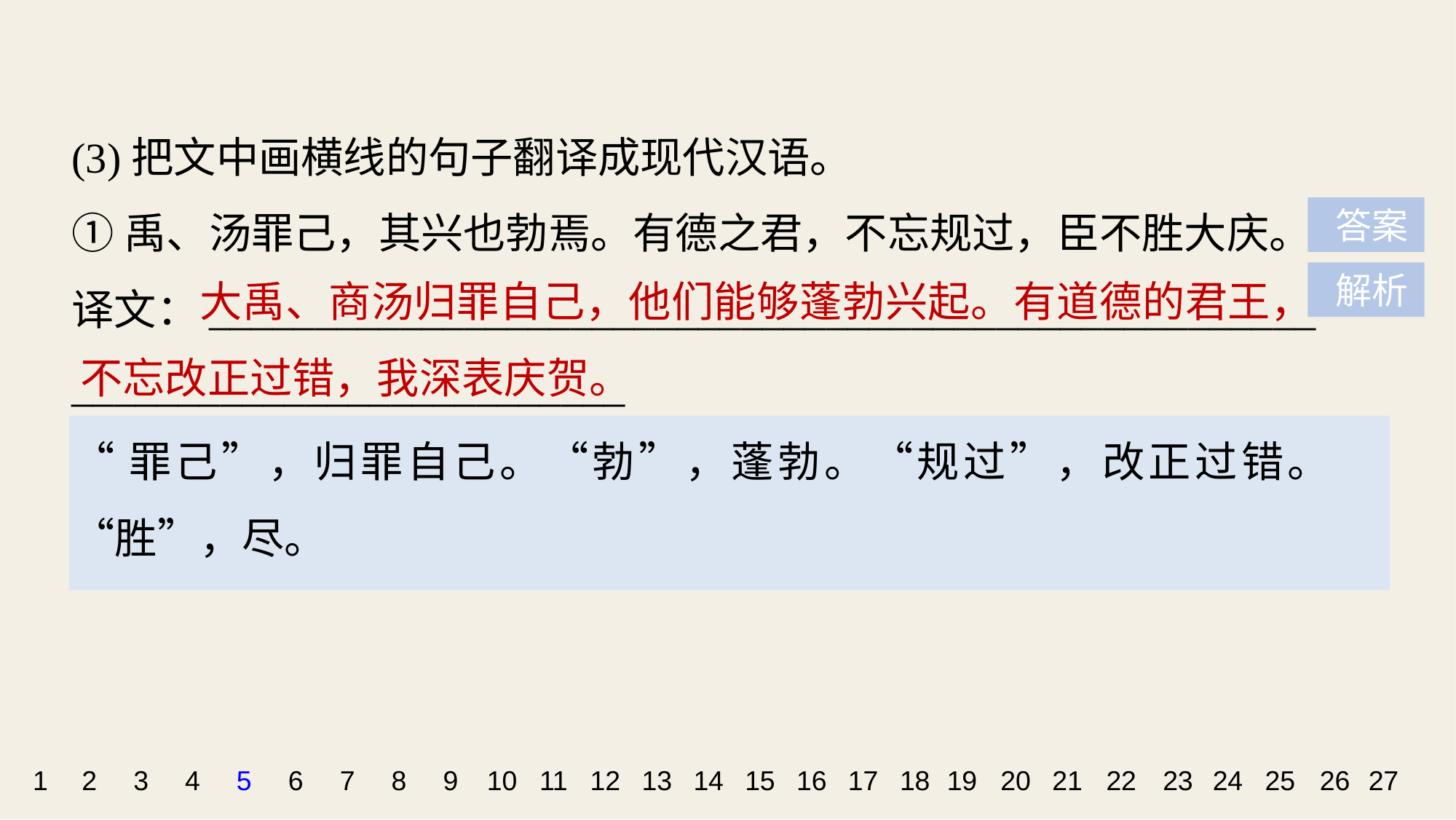

(3)把文中画横线的句子翻译成现代汉语。
①禹、汤罪己，其兴也勃焉。有德之君，不忘规过，臣不胜大庆。
译文：____________________________________________________
__________________________
 答案
           大禹、商汤归罪自己，他们能够蓬勃兴起。有道德的君王，不忘改正过错，我深表庆贺。
 解析
“罪己”，归罪自己。“勃”，蓬勃。“规过”，改正过错。“胜”，尽。

1
2
3
4
5
6
7
8
9
10
11
12
13
14
15
16
17
18
19
20
21
22
23
24
25
26
27